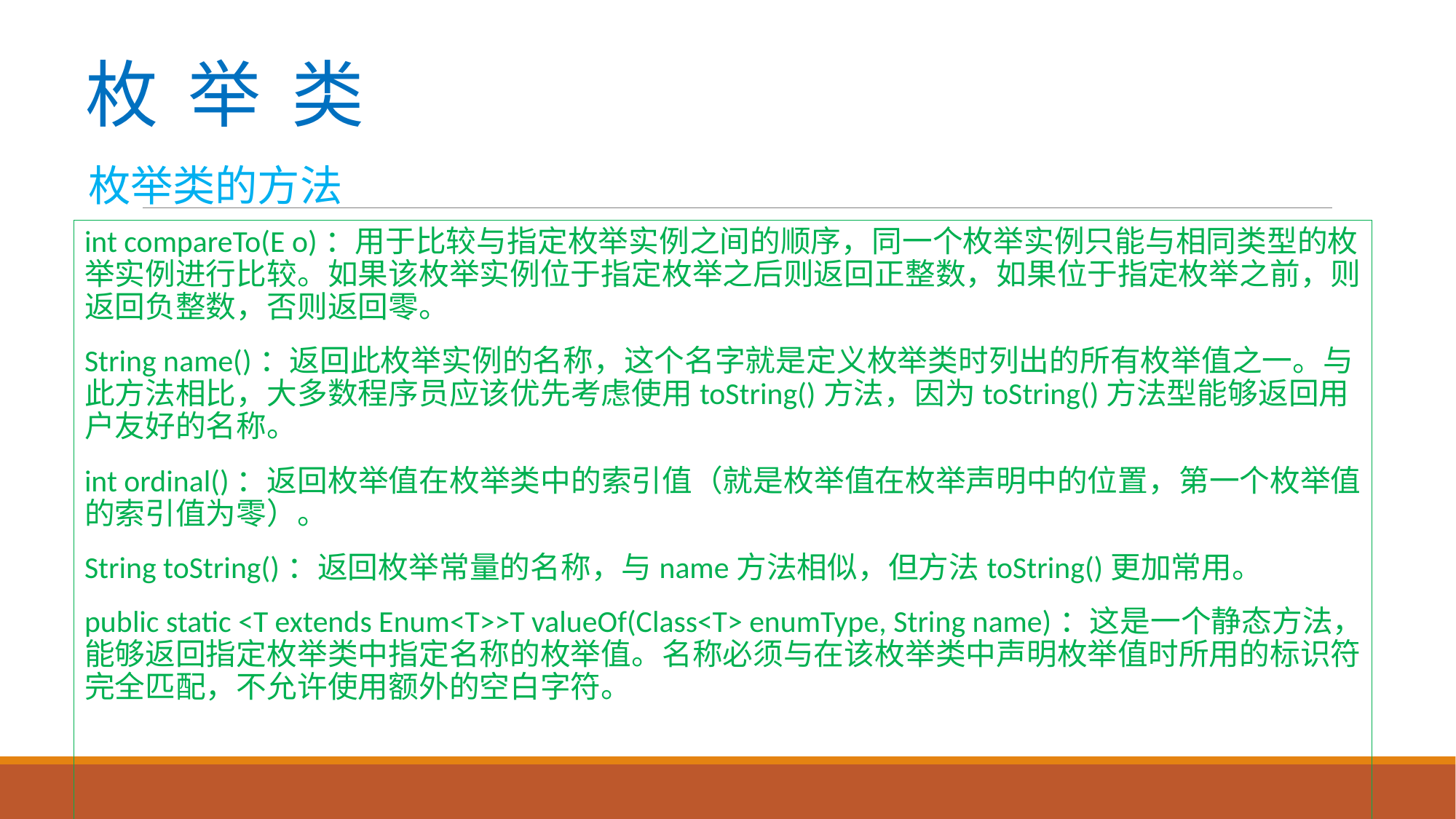

# 枚  举  类
枚举类的方法
int compareTo(E o)：用于比较与指定枚举实例之间的顺序，同一个枚举实例只能与相同类型的枚举实例进行比较。如果该枚举实例位于指定枚举之后则返回正整数，如果位于指定枚举之前，则返回负整数，否则返回零。
String name()：返回此枚举实例的名称，这个名字就是定义枚举类时列出的所有枚举值之一。与此方法相比，大多数程序员应该优先考虑使用toString()方法，因为toString()方法型能够返回用户友好的名称。
int ordinal()：返回枚举值在枚举类中的索引值（就是枚举值在枚举声明中的位置，第一个枚举值的索引值为零）。
String toString()：返回枚举常量的名称，与name方法相似，但方法toString()更加常用。
public static <T extends Enum<T>>T valueOf(Class<T> enumType, String name)：这是一个静态方法，能够返回指定枚举类中指定名称的枚举值。名称必须与在该枚举类中声明枚举值时所用的标识符完全匹配，不允许使用额外的空白字符。